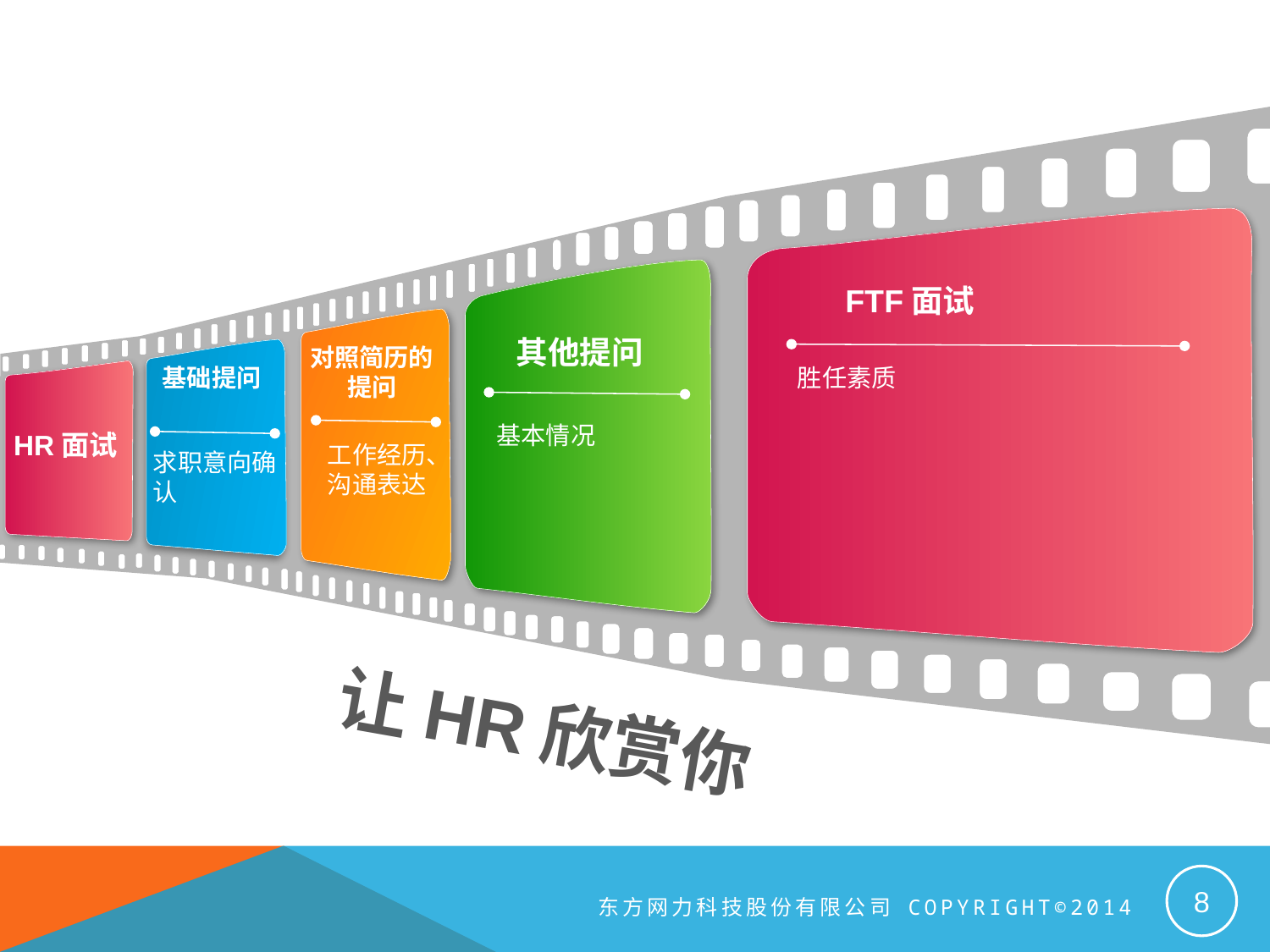

FTF面试
其他提问
对照简历的提问
基础提问
胜任素质
基本情况
HR面试
工作经历、沟通表达
求职意向确认
让HR欣赏你
8
东方网力科技股份有限公司 Copyright©2014